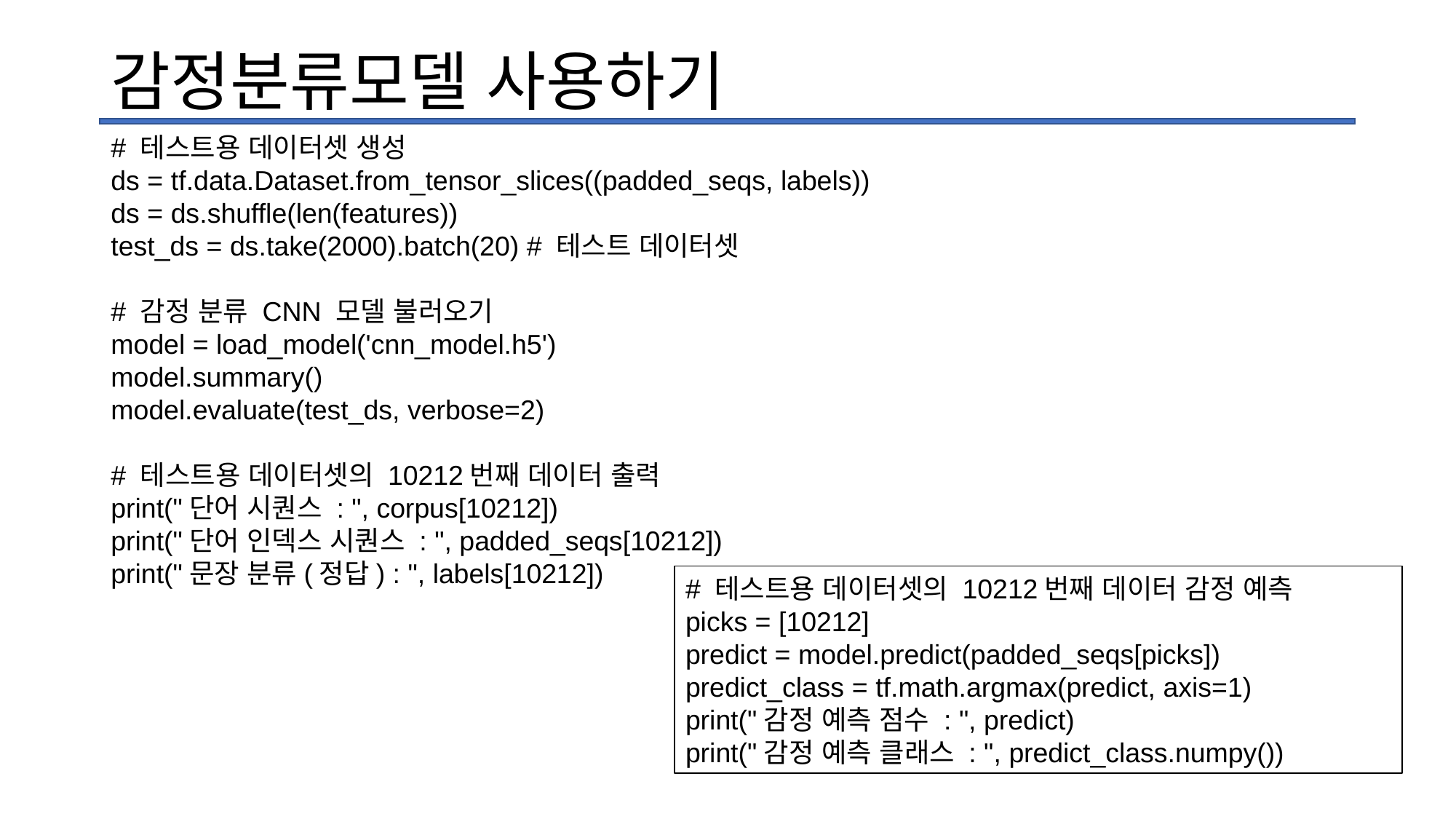

# 감정분류모델 사용하기
# 테스트용 데이터셋 생성
ds = tf.data.Dataset.from_tensor_slices((padded_seqs, labels))
ds = ds.shuffle(len(features))
test_ds = ds.take(2000).batch(20) # 테스트 데이터셋

# 감정 분류 CNN 모델 불러오기
model = load_model('cnn_model.h5')
model.summary()
model.evaluate(test_ds, verbose=2)

# 테스트용 데이터셋의 10212번째 데이터 출력
print("단어 시퀀스 : ", corpus[10212])
print("단어 인덱스 시퀀스 : ", padded_seqs[10212])
print("문장 분류(정답) : ", labels[10212])

# 테스트용 데이터셋의 10212번째 데이터 감정 예측
picks = [10212]
predict = model.predict(padded_seqs[picks])
predict_class = tf.math.argmax(predict, axis=1)
print("감정 예측 점수 : ", predict)
print("감정 예측 클래스 : ", predict_class.numpy())